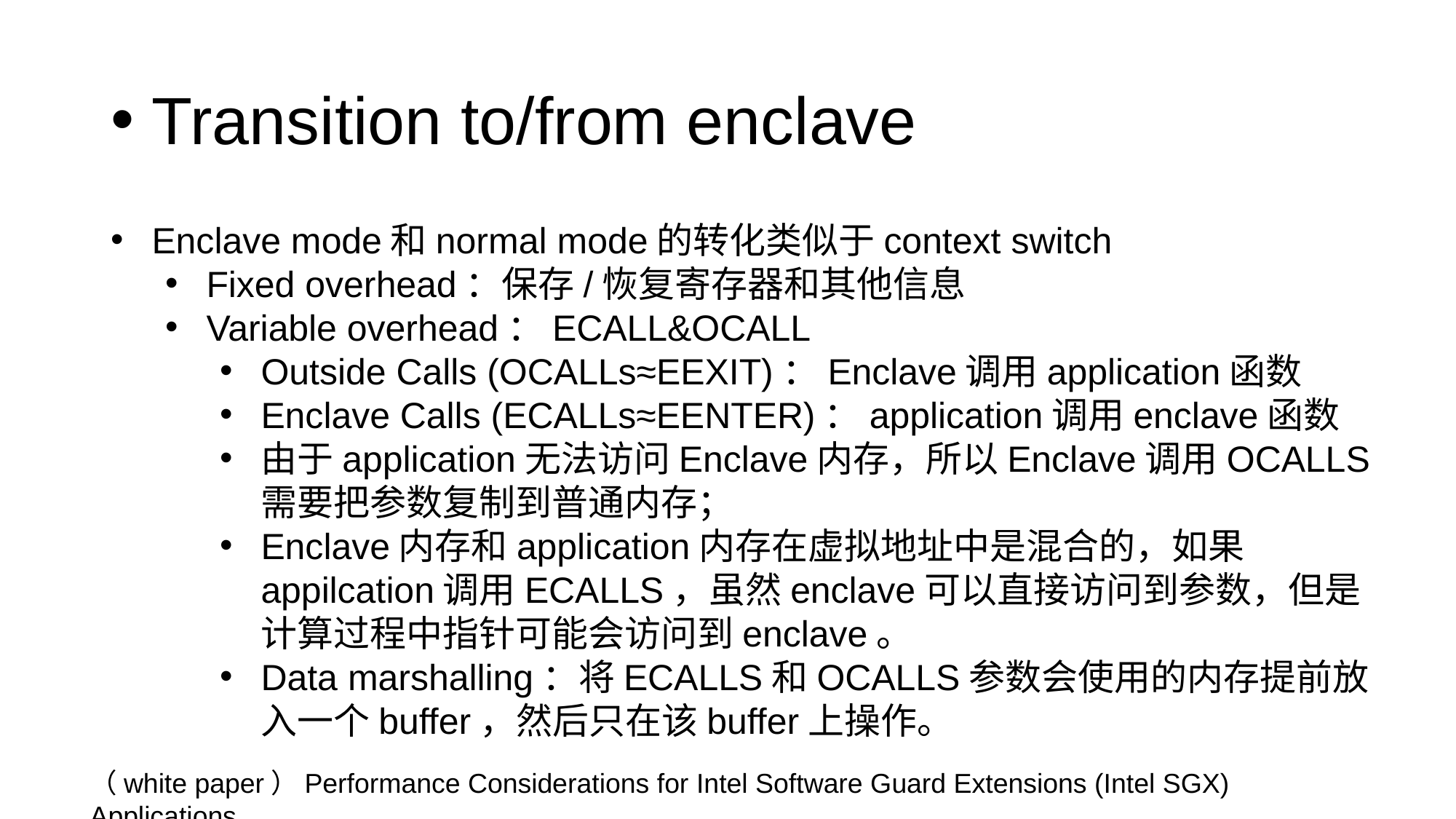

# Transition to/from enclave
Enclave mode和normal mode的转化类似于context switch
Fixed overhead：保存/恢复寄存器和其他信息
Variable overhead：ECALL&OCALL
Outside Calls (OCALLs≈EEXIT)：Enclave调用application函数
Enclave Calls (ECALLs≈EENTER)：application调用enclave函数
由于application无法访问Enclave内存，所以Enclave调用OCALLS需要把参数复制到普通内存；
Enclave内存和application内存在虚拟地址中是混合的，如果appilcation调用ECALLS，虽然enclave可以直接访问到参数，但是计算过程中指针可能会访问到enclave。
Data marshalling：将ECALLS和OCALLS参数会使用的内存提前放入一个buffer，然后只在该buffer上操作。
（white paper）Performance Considerations for Intel Software Guard Extensions (Intel SGX) Applications